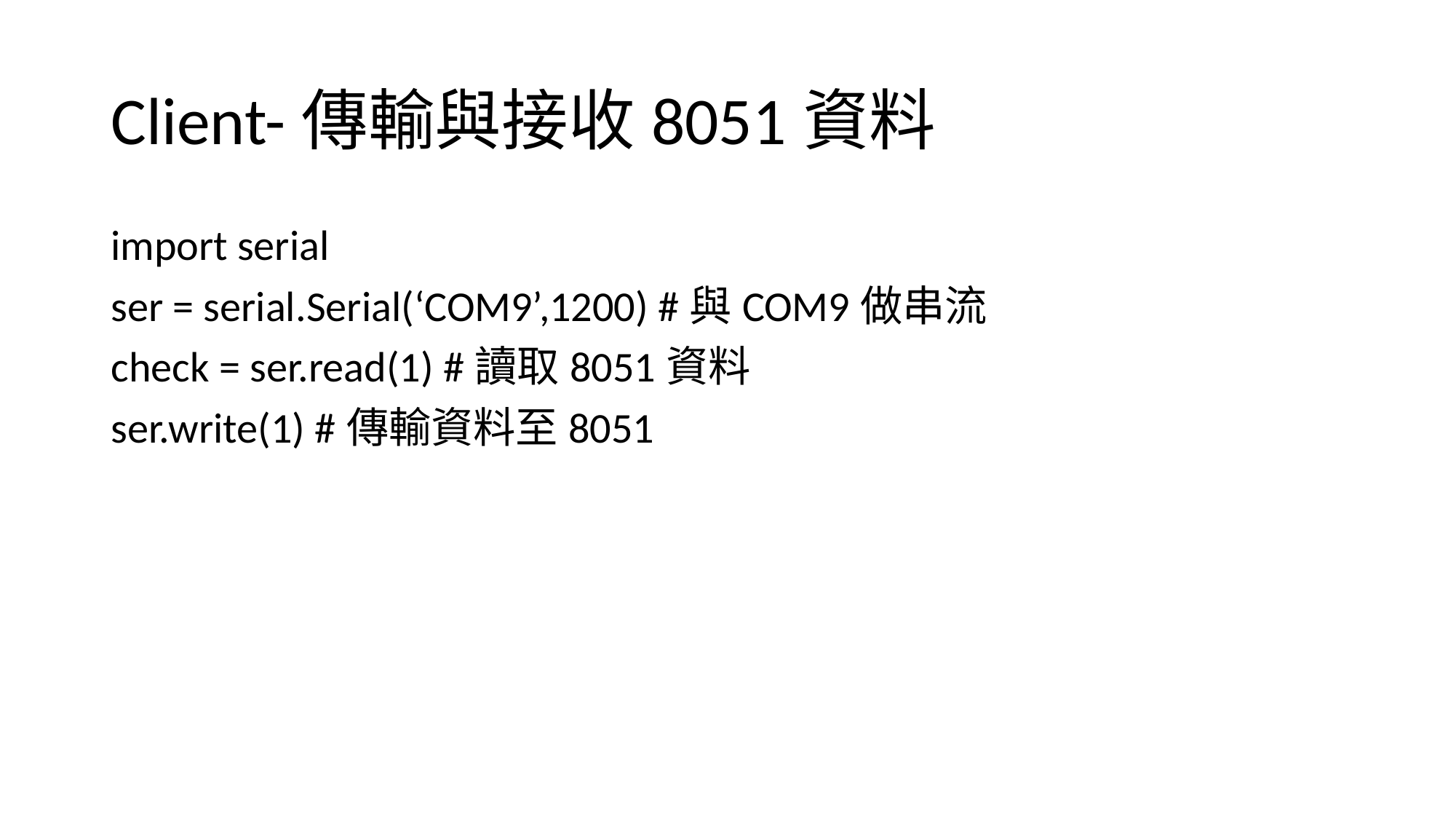

# Client-傳輸與接收8051資料
import serial
ser = serial.Serial(‘COM9’,1200) #與COM9做串流
check = ser.read(1) #讀取8051資料
ser.write(1) #傳輸資料至8051